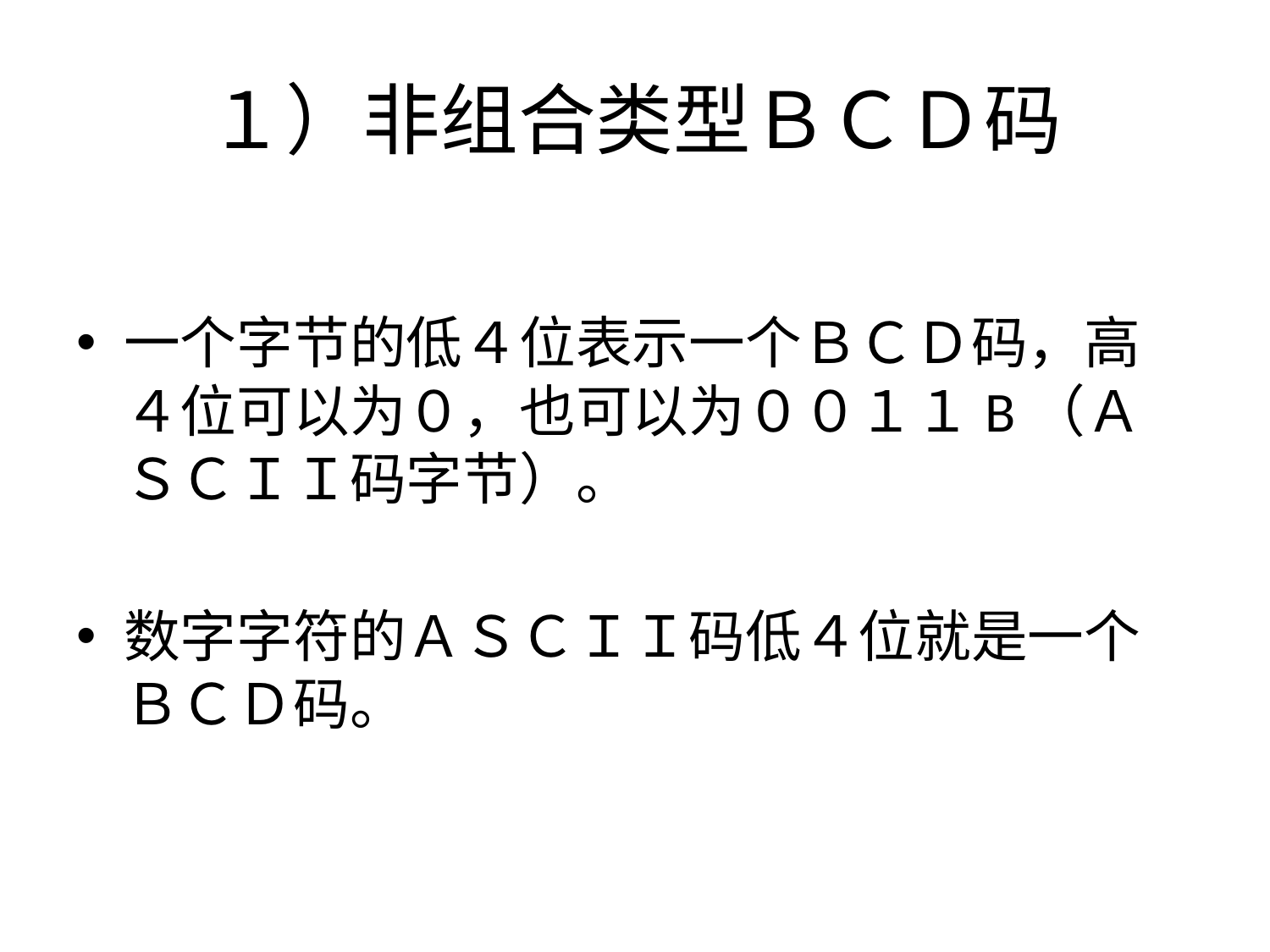

# １）非组合类型ＢＣＤ码

一个字节的低４位表示一个ＢＣＤ码，高４位可以为０，也可以为００１１B（ＡＳＣＩＩ码字节）。

数字字符的ＡＳＣＩＩ码低４位就是一个ＢＣＤ码。